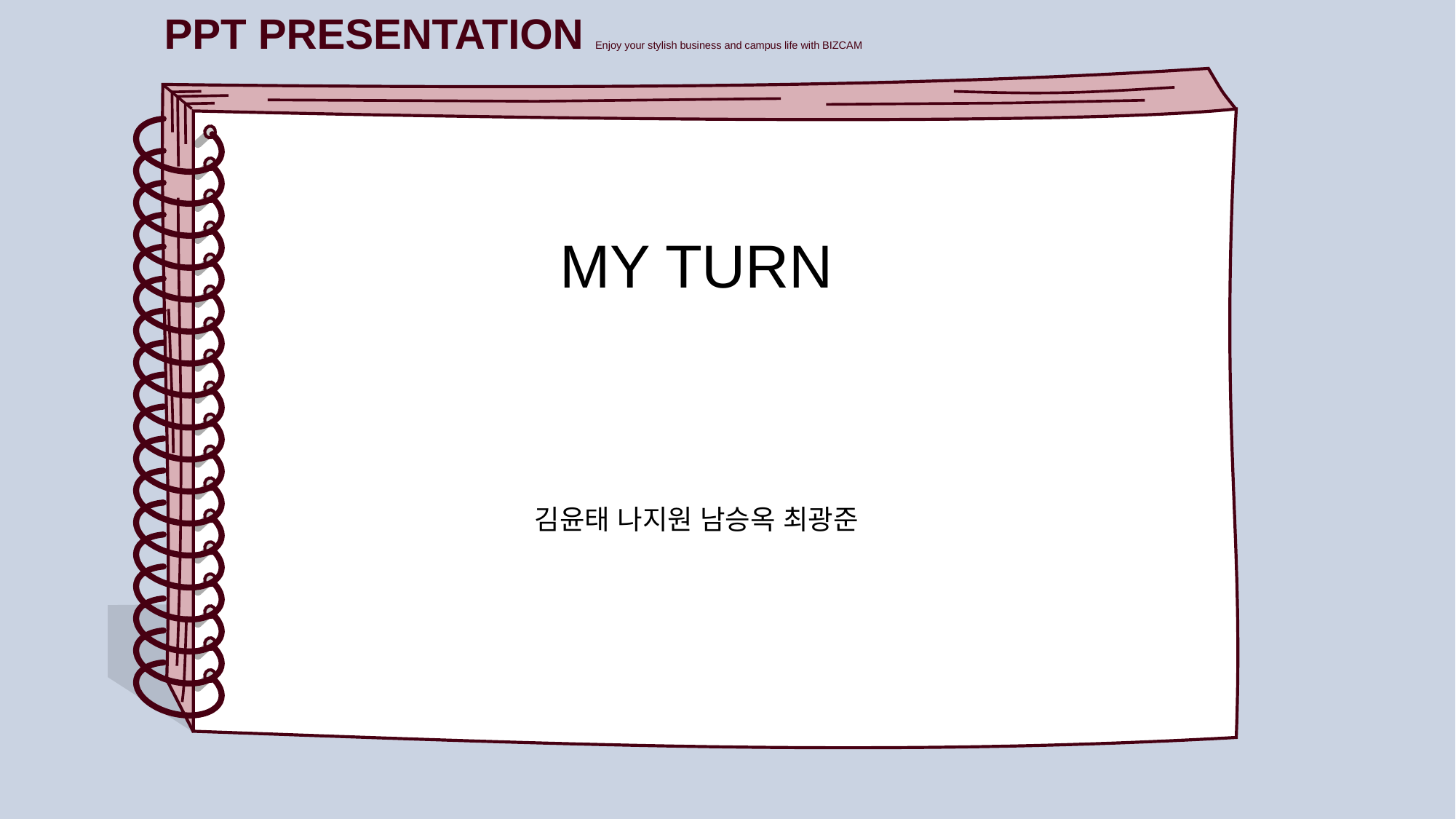

PPT PRESENTATION Enjoy your stylish business and campus life with BIZCAM

MY TURN
김윤태 나지원 남승옥 최광준